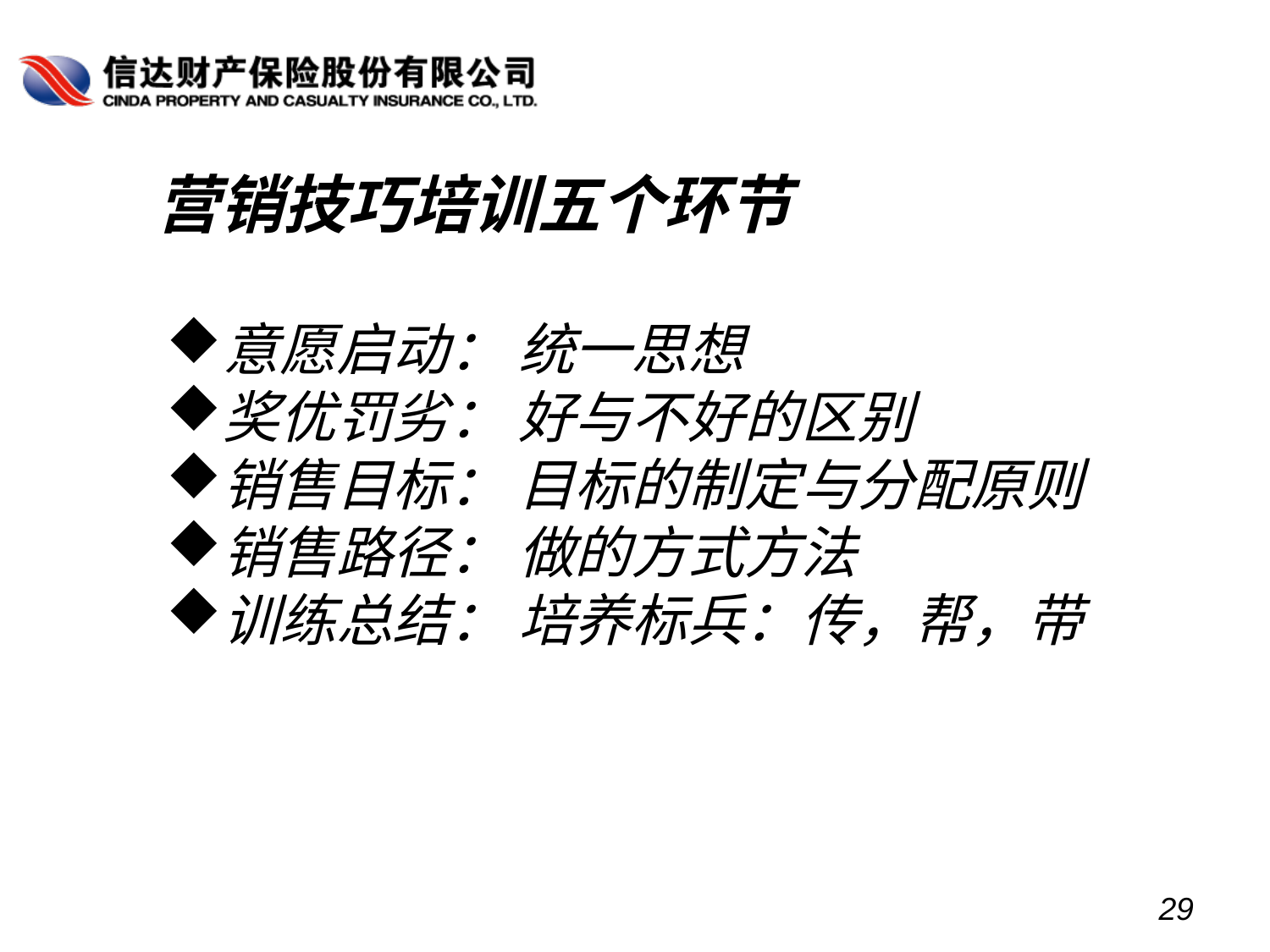

营销技巧培训五个环节
意愿启动： 统一思想
奖优罚劣： 好与不好的区别
销售目标： 目标的制定与分配原则
销售路径： 做的方式方法
训练总结： 培养标兵：传，帮，带

29